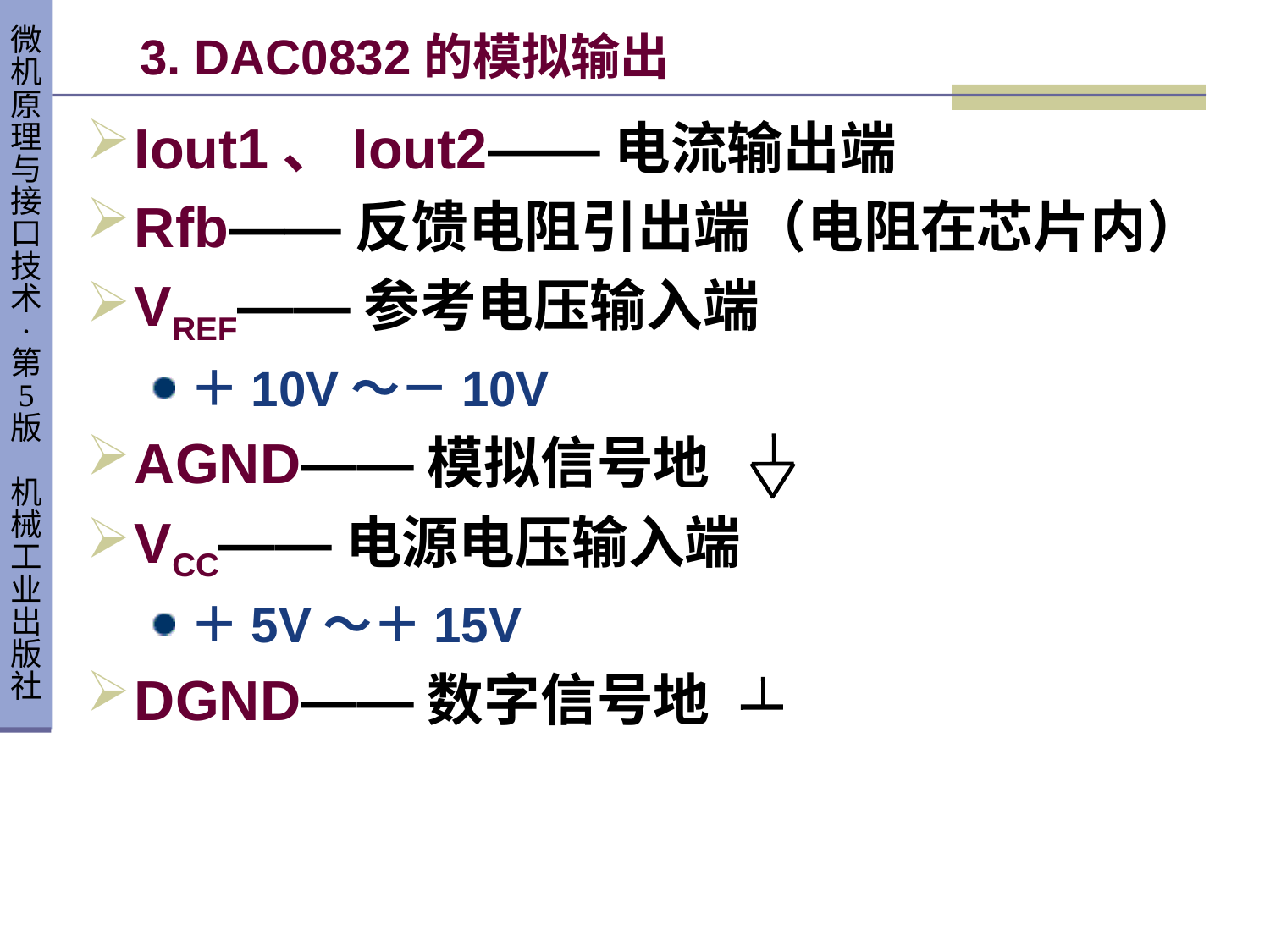

# 3. DAC0832的模拟输出
Iout1、Iout2——电流输出端
Rfb——反馈电阻引出端（电阻在芯片内）
VREF——参考电压输入端
＋10V～－10V
AGND——模拟信号地
VCC——电源电压输入端
＋5V～＋15V
DGND——数字信号地